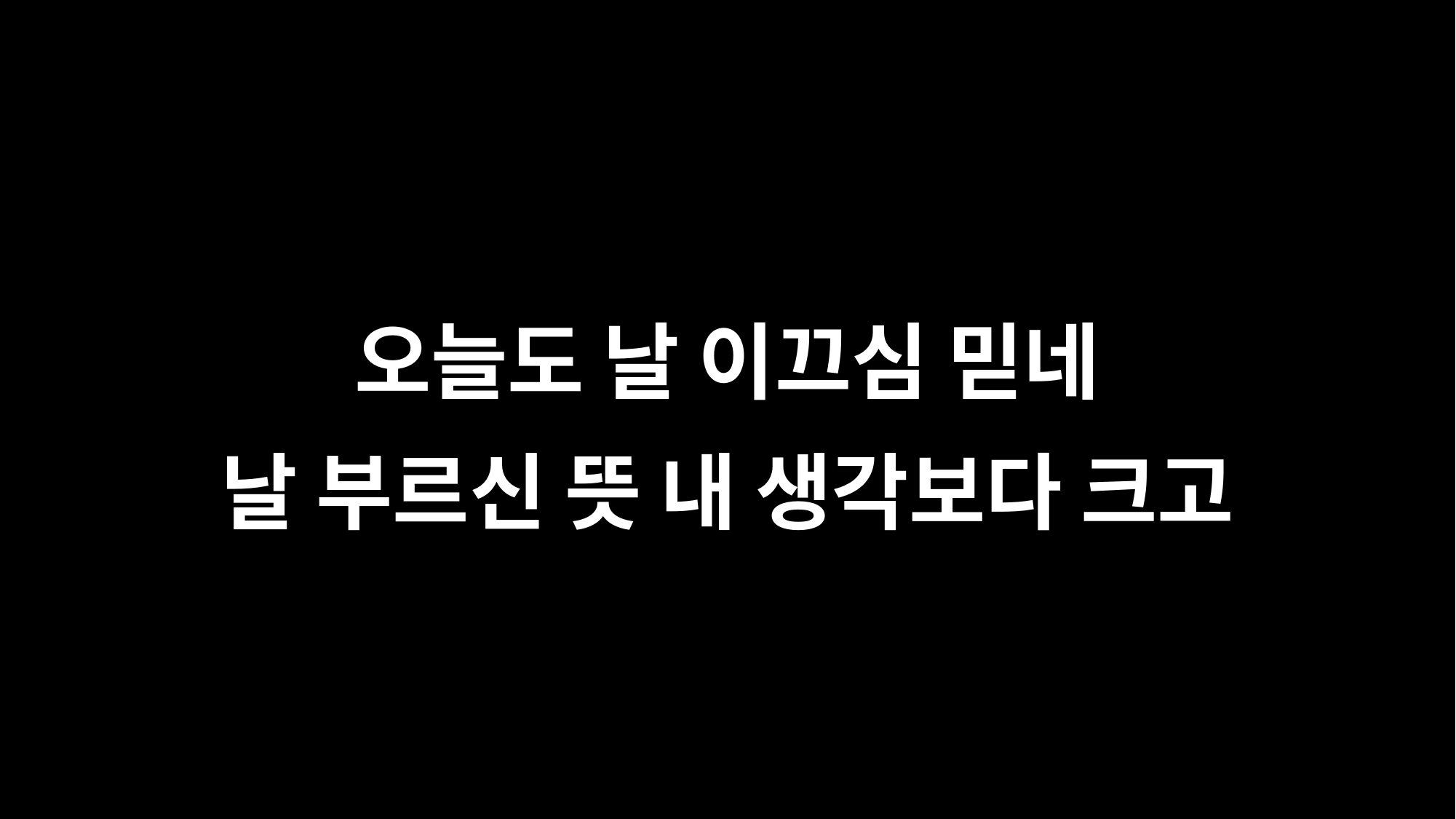

오늘도 날 이끄심 믿네
날 부르신 뜻 내 생각보다 크고